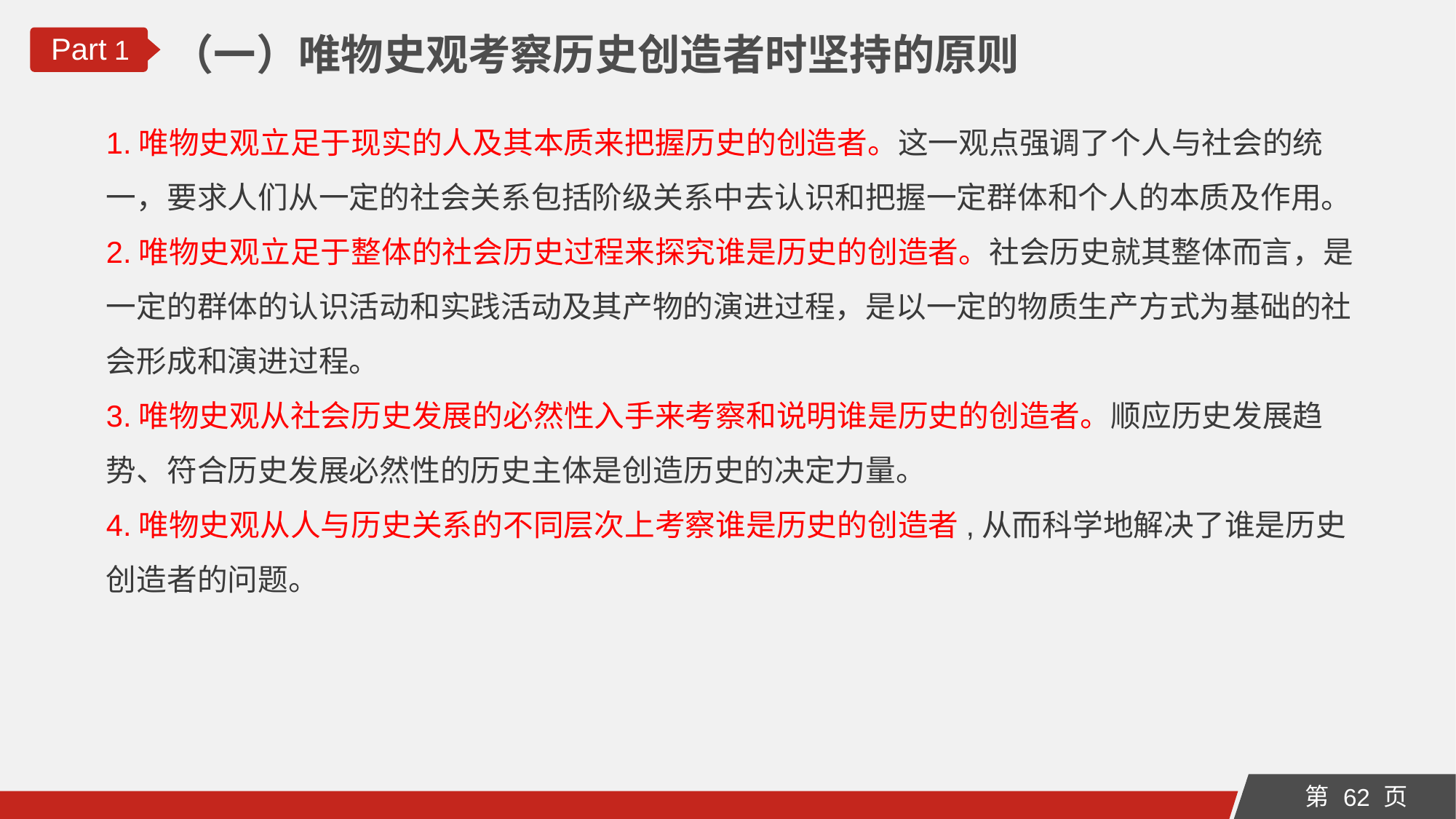

（一）唯物史观考察历史创造者时坚持的原则
Part 1

1.唯物史观立足于现实的人及其本质来把握历史的创造者。这一观点强调了个人与社会的统一，要求人们从一定的社会关系包括阶级关系中去认识和把握一定群体和个人的本质及作用。
2.唯物史观立足于整体的社会历史过程来探究谁是历史的创造者。社会历史就其整体而言，是一定的群体的认识活动和实践活动及其产物的演进过程，是以一定的物质生产方式为基础的社会形成和演进过程。
3.唯物史观从社会历史发展的必然性入手来考察和说明谁是历史的创造者。顺应历史发展趋势、符合历史发展必然性的历史主体是创造历史的决定力量。
4.唯物史观从人与历史关系的不同层次上考察谁是历史的创造者,从而科学地解决了谁是历史创造者的问题。